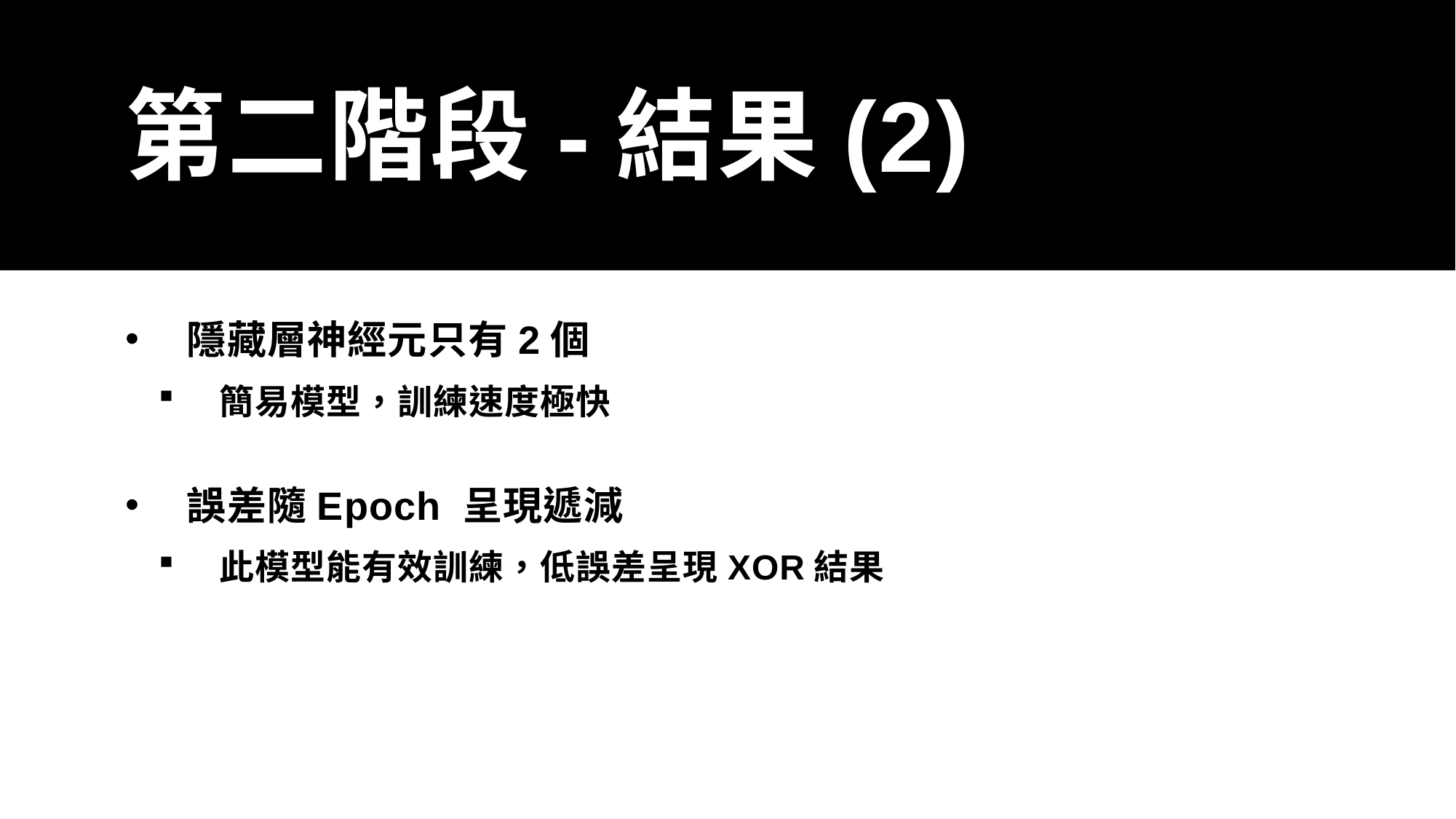

# 第二階段-結果(2)
隱藏層神經元只有2個
簡易模型，訓練速度極快
誤差隨Epoch 呈現遞減
此模型能有效訓練，低誤差呈現XOR結果